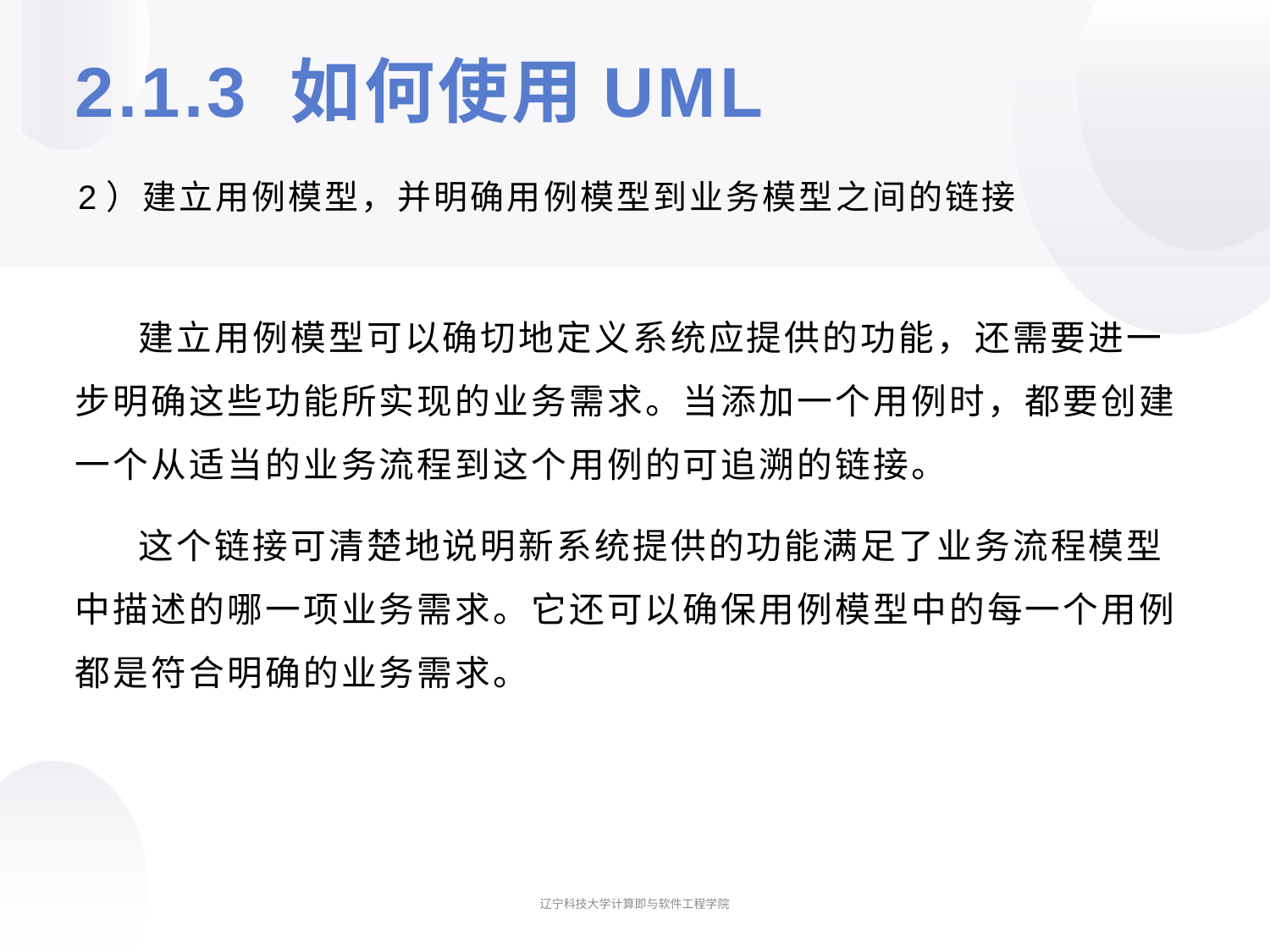

# 2.1.3 如何使用UML
2）建立用例模型，并明确用例模型到业务模型之间的链接

建立用例模型可以确切地定义系统应提供的功能，还需要进一步明确这些功能所实现的业务需求。当添加一个用例时，都要创建一个从适当的业务流程到这个用例的可追溯的链接。
这个链接可清楚地说明新系统提供的功能满足了业务流程模型中描述的哪一项业务需求。它还可以确保用例模型中的每一个用例都是符合明确的业务需求。

辽宁科技大学计算即与软件工程学院
22